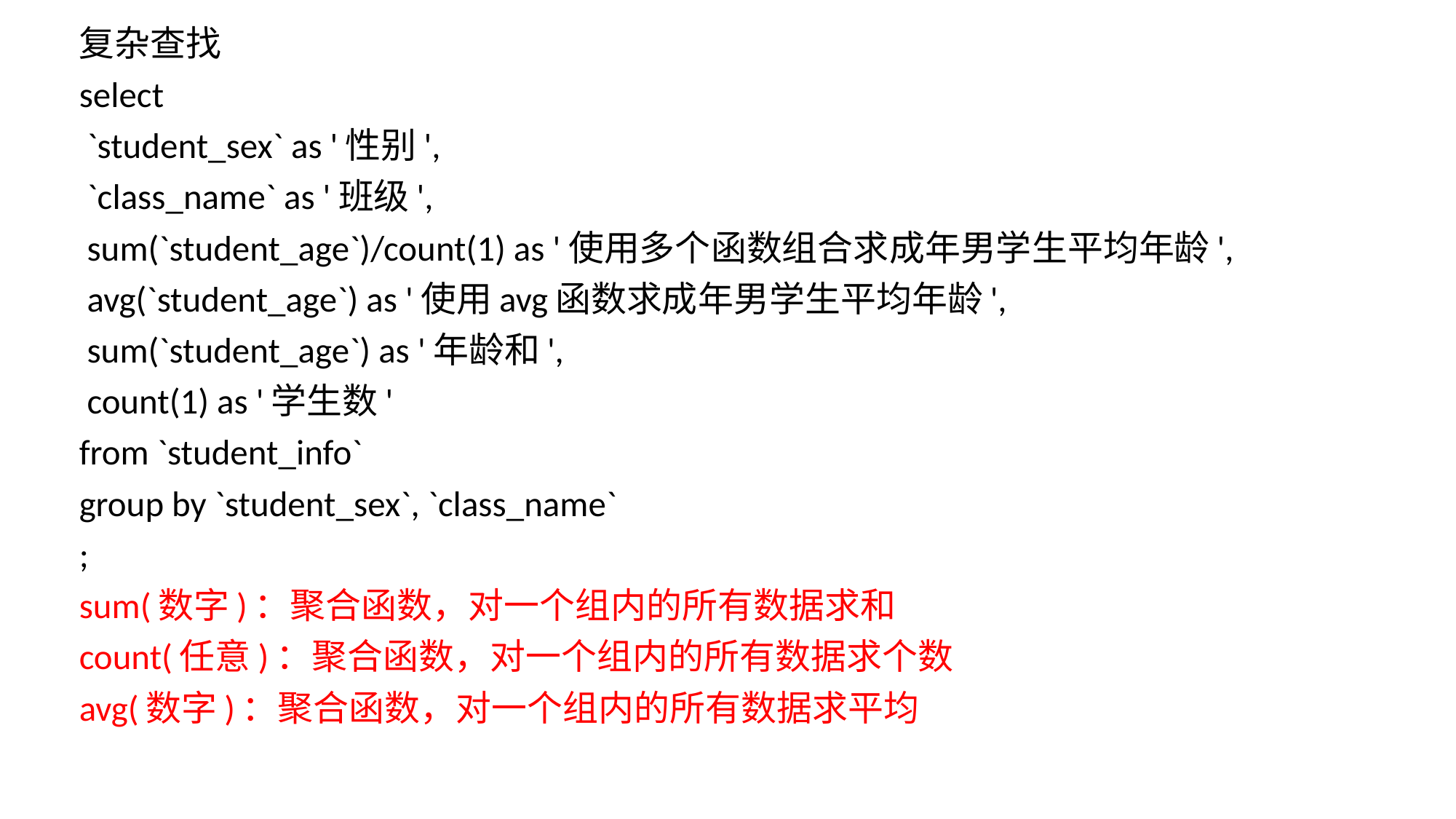

复杂查找
select
 `student_sex` as '性别',
 `class_name` as '班级',
 sum(`student_age`)/count(1) as '使用多个函数组合求成年男学生平均年龄',
 avg(`student_age`) as '使用avg函数求成年男学生平均年龄',
 sum(`student_age`) as '年龄和',
 count(1) as '学生数'
from `student_info`
group by `student_sex`, `class_name`
;
sum(数字)：聚合函数，对一个组内的所有数据求和
count(任意)：聚合函数，对一个组内的所有数据求个数
avg(数字)：聚合函数，对一个组内的所有数据求平均